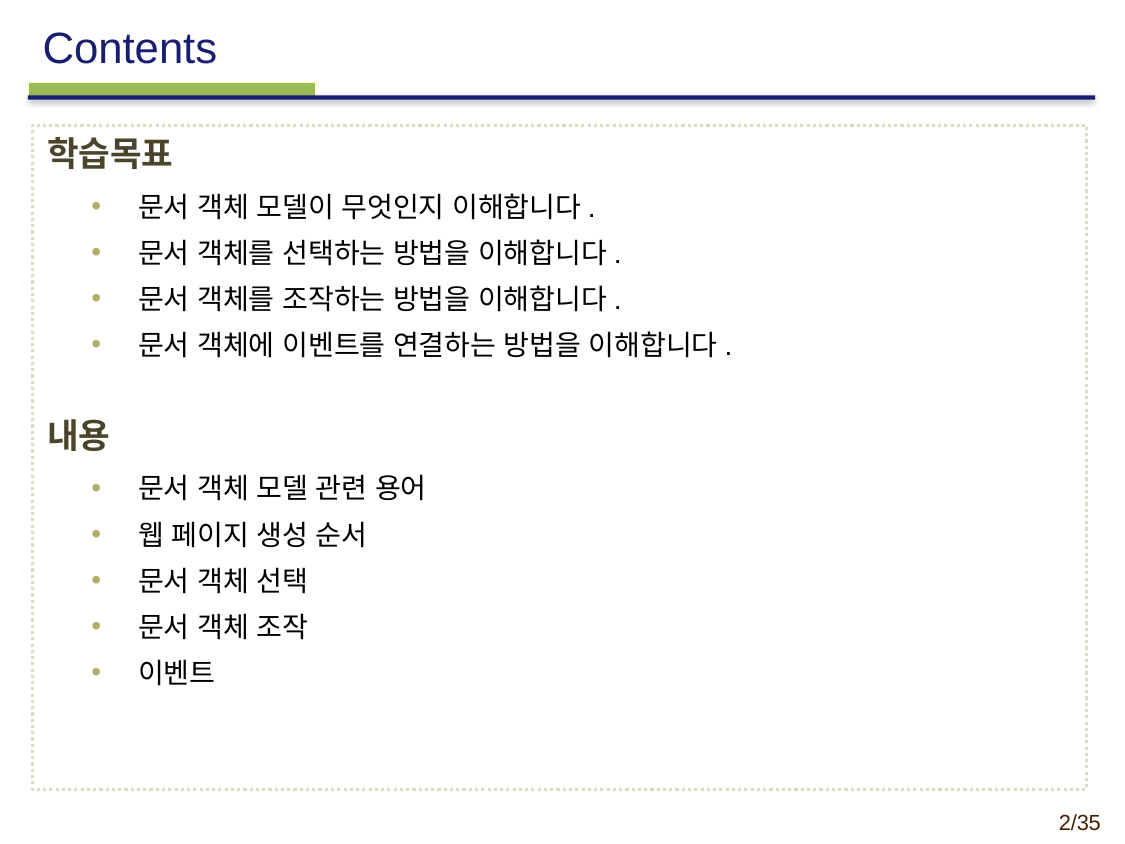

학습목표
문서 객체 모델이 무엇인지 이해합니다.
문서 객체를 선택하는 방법을 이해합니다.
문서 객체를 조작하는 방법을 이해합니다.
문서 객체에 이벤트를 연결하는 방법을 이해합니다.

내용
문서 객체 모델 관련 용어
웹 페이지 생성 순서
문서 객체 선택
문서 객체 조작
이벤트